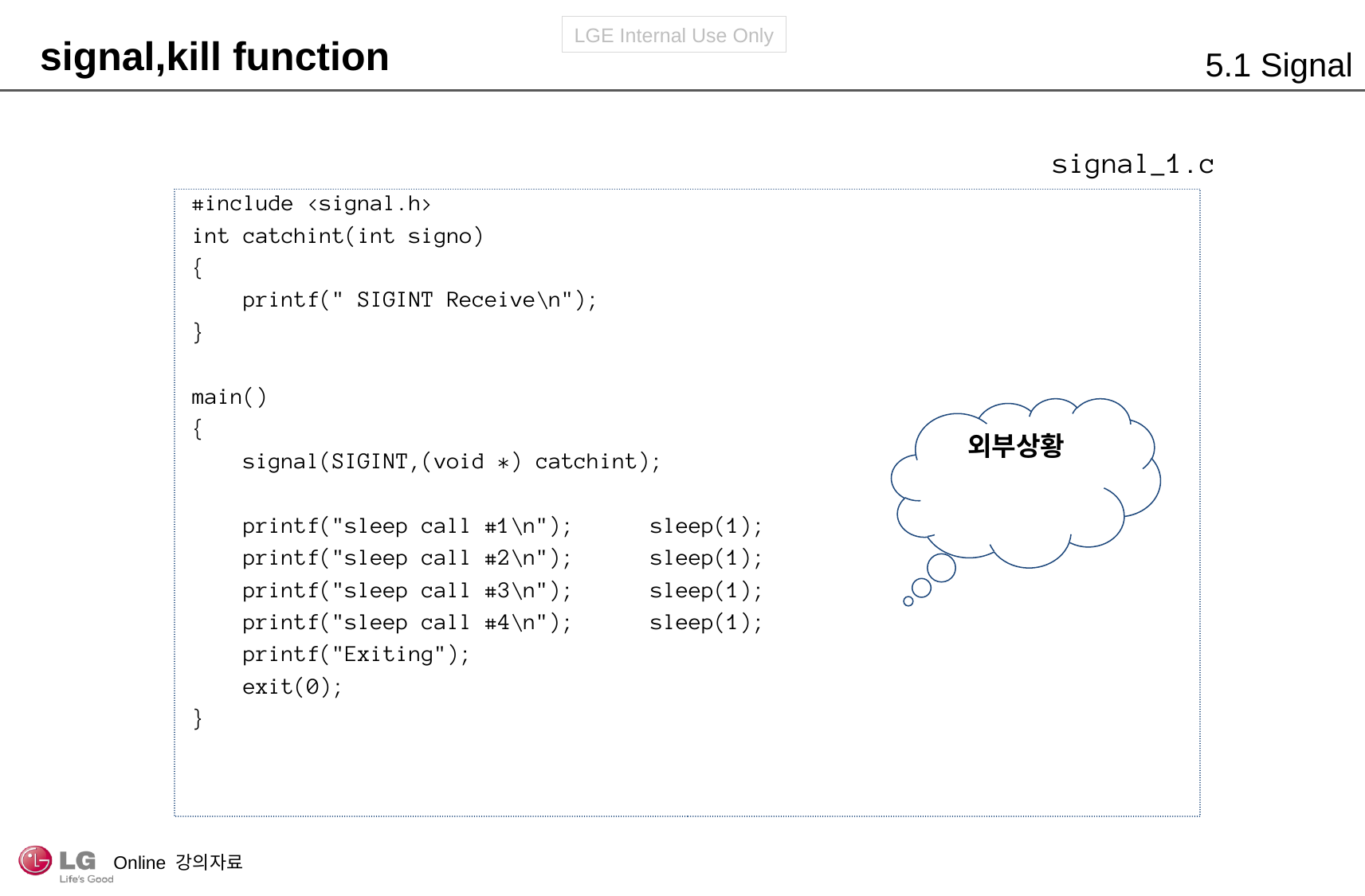

signal,kill function
5.1 Signal

signal_1.c
#include <signal.h>
int catchint(int signo)
{
    printf(" SIGINT Receive\n");
}

main()
{
    signal(SIGINT,(void *) catchint);

    printf("sleep call #1\n");      sleep(1);
    printf("sleep call #2\n");      sleep(1);
    printf("sleep call #3\n");      sleep(1);
    printf("sleep call #4\n");      sleep(1);
    printf("Exiting");
    exit(0);
}

외부상황